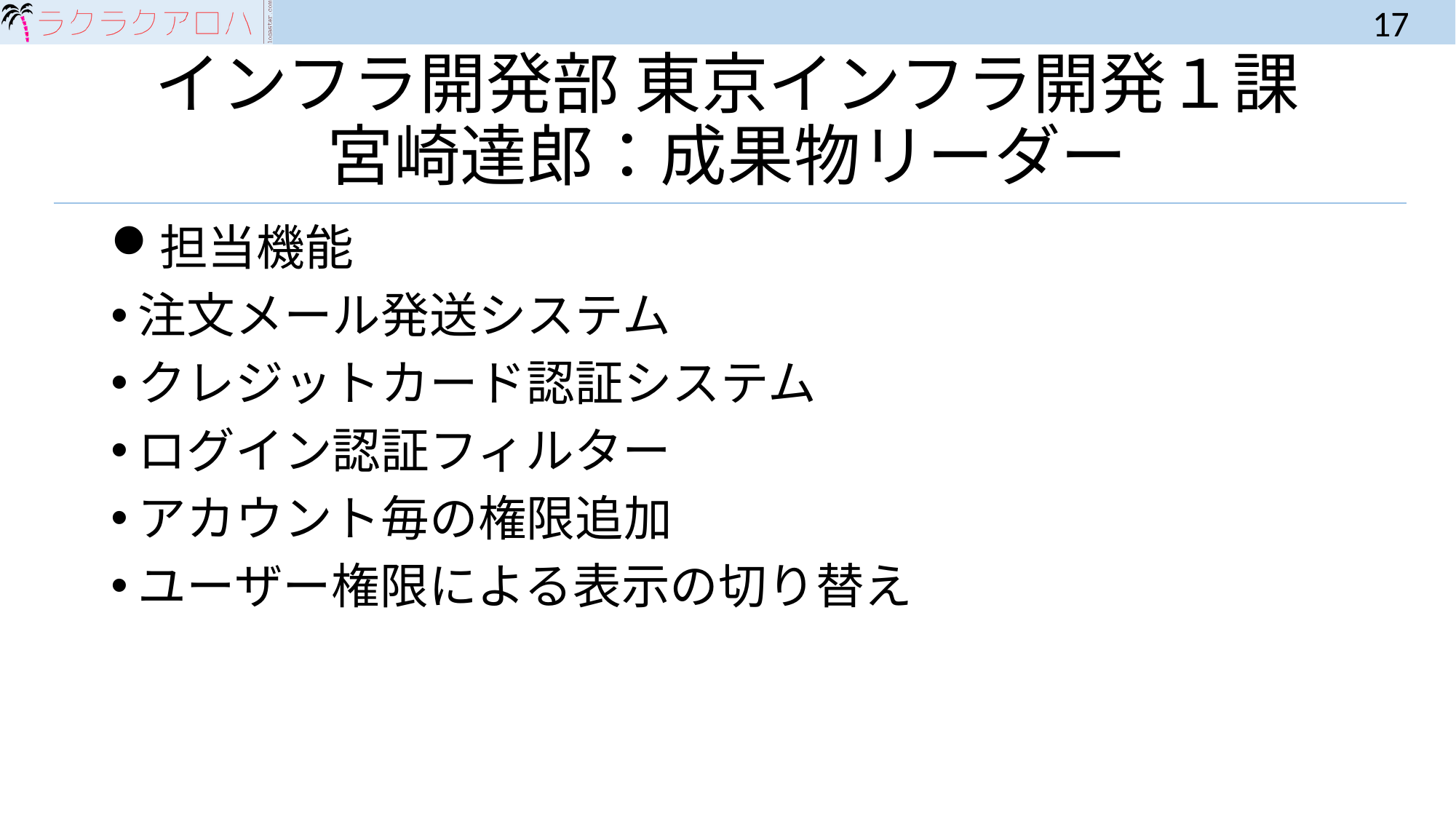

17
# インフラ開発部 東京インフラ開発１課 宮崎達郎：成果物リーダー
担当機能
注文メール発送システム
クレジットカード認証システム
ログイン認証フィルター
アカウント毎の権限追加
ユーザー権限による表示の切り替え